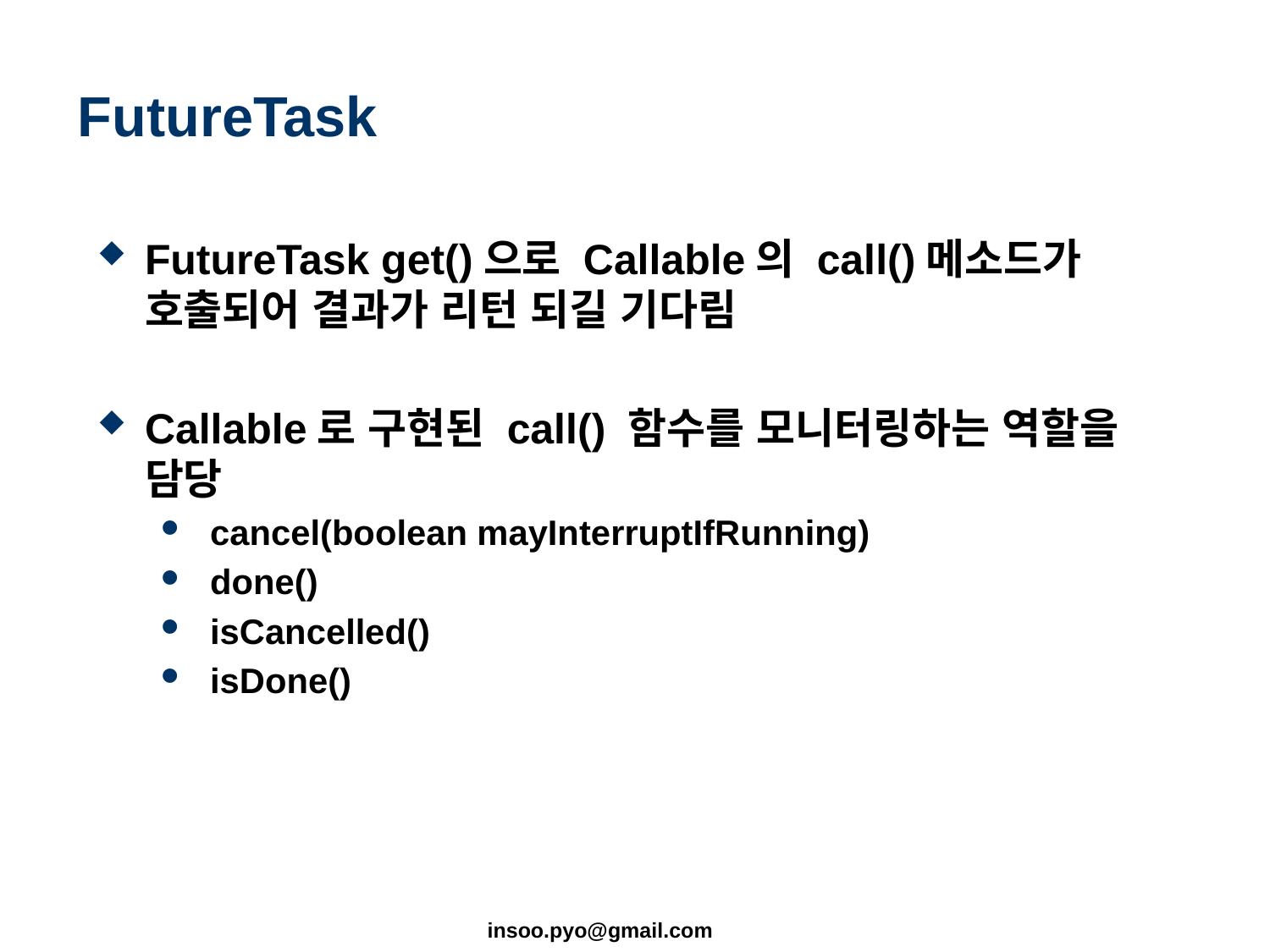

# FutureTask
FutureTask get()으로 Callable의 call()메소드가 호출되어 결과가 리턴 되길 기다림

Callable로 구현된 call() 함수를 모니터링하는 역할을 담당
 cancel(boolean mayInterruptIfRunning)
 done()
 isCancelled()
 isDone()